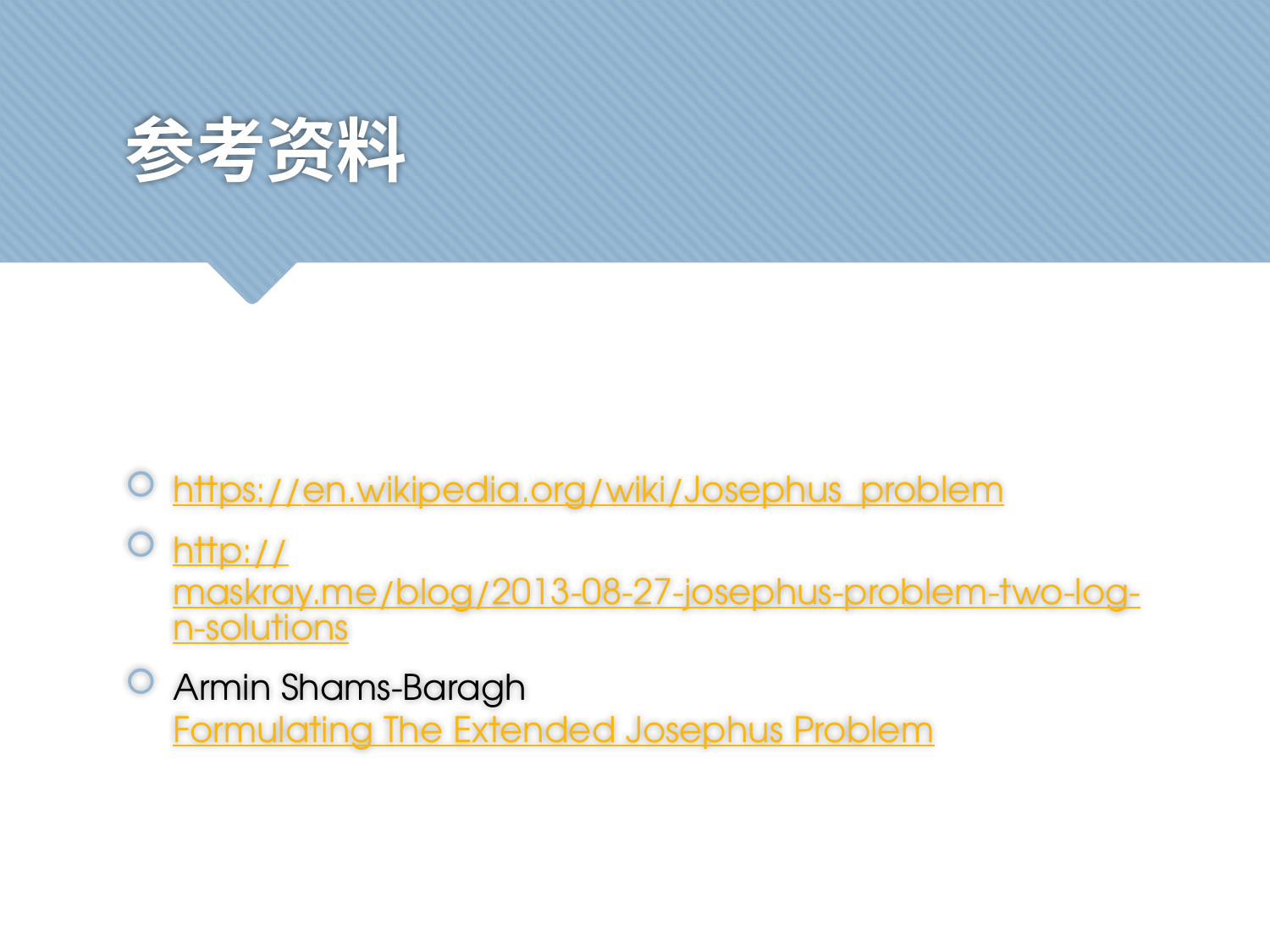

# 参考资料

https://en.wikipedia.org/wiki/Josephus_problem
http://maskray.me/blog/2013-08-27-josephus-problem-two-log-n-solutions
Armin Shams-Baragh Formulating The Extended Josephus Problem